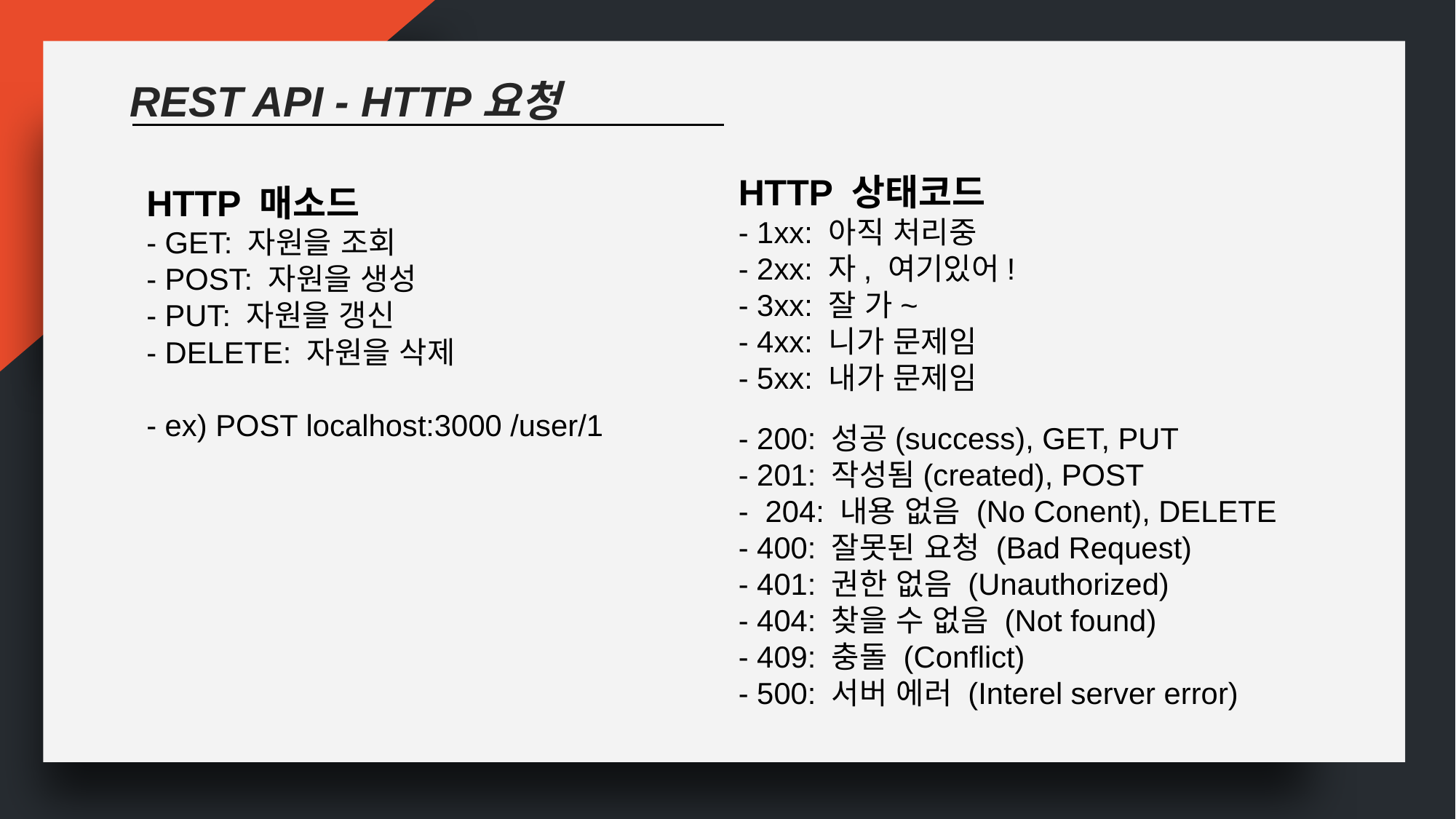

REST API - HTTP요청
HTTP 상태코드
- 1xx: 아직 처리중
- 2xx: 자, 여기있어!
- 3xx: 잘 가~
- 4xx: 니가 문제임
- 5xx: 내가 문제임
HTTP 매소드
- GET: 자원을 조회
- POST: 자원을 생성
- PUT: 자원을 갱신
- DELETE: 자원을 삭제

- ex) POST localhost:3000 /user/1
- 200: 성공(success), GET, PUT
- 201: 작성됨(created), POST
-  204: 내용 없음 (No Conent), DELETE
- 400: 잘못된 요청 (Bad Request)
- 401: 권한 없음 (Unauthorized)
- 404: 찾을 수 없음 (Not found)
- 409: 충돌 (Conflict)
- 500: 서버 에러 (Interel server error)